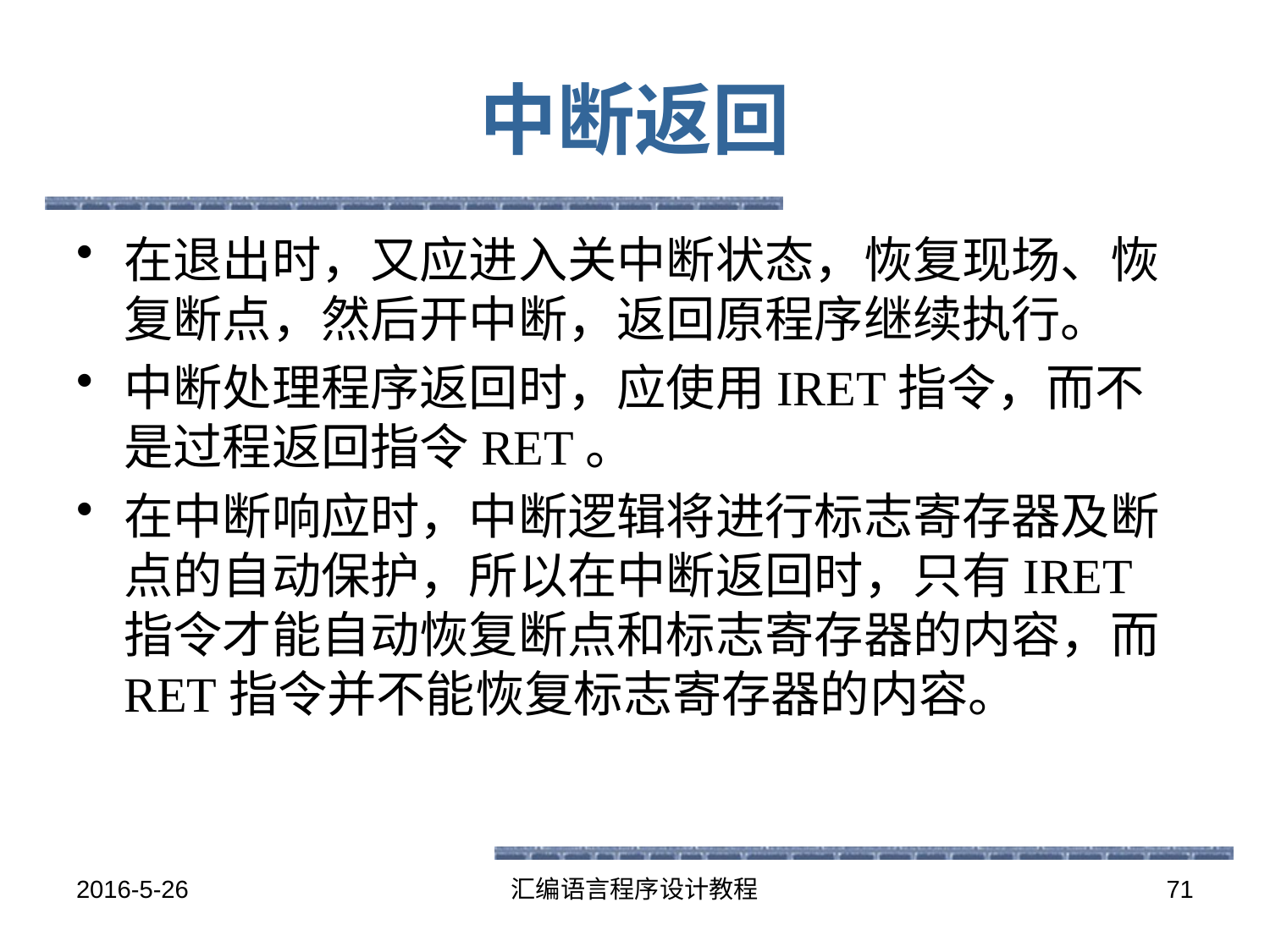

# 中断返回
在退出时，又应进入关中断状态，恢复现场、恢复断点，然后开中断，返回原程序继续执行。
中断处理程序返回时，应使用IRET指令，而不是过程返回指令RET。
在中断响应时，中断逻辑将进行标志寄存器及断点的自动保护，所以在中断返回时，只有IRET指令才能自动恢复断点和标志寄存器的内容，而RET指令并不能恢复标志寄存器的内容。
2016-5-26
汇编语言程序设计教程
71